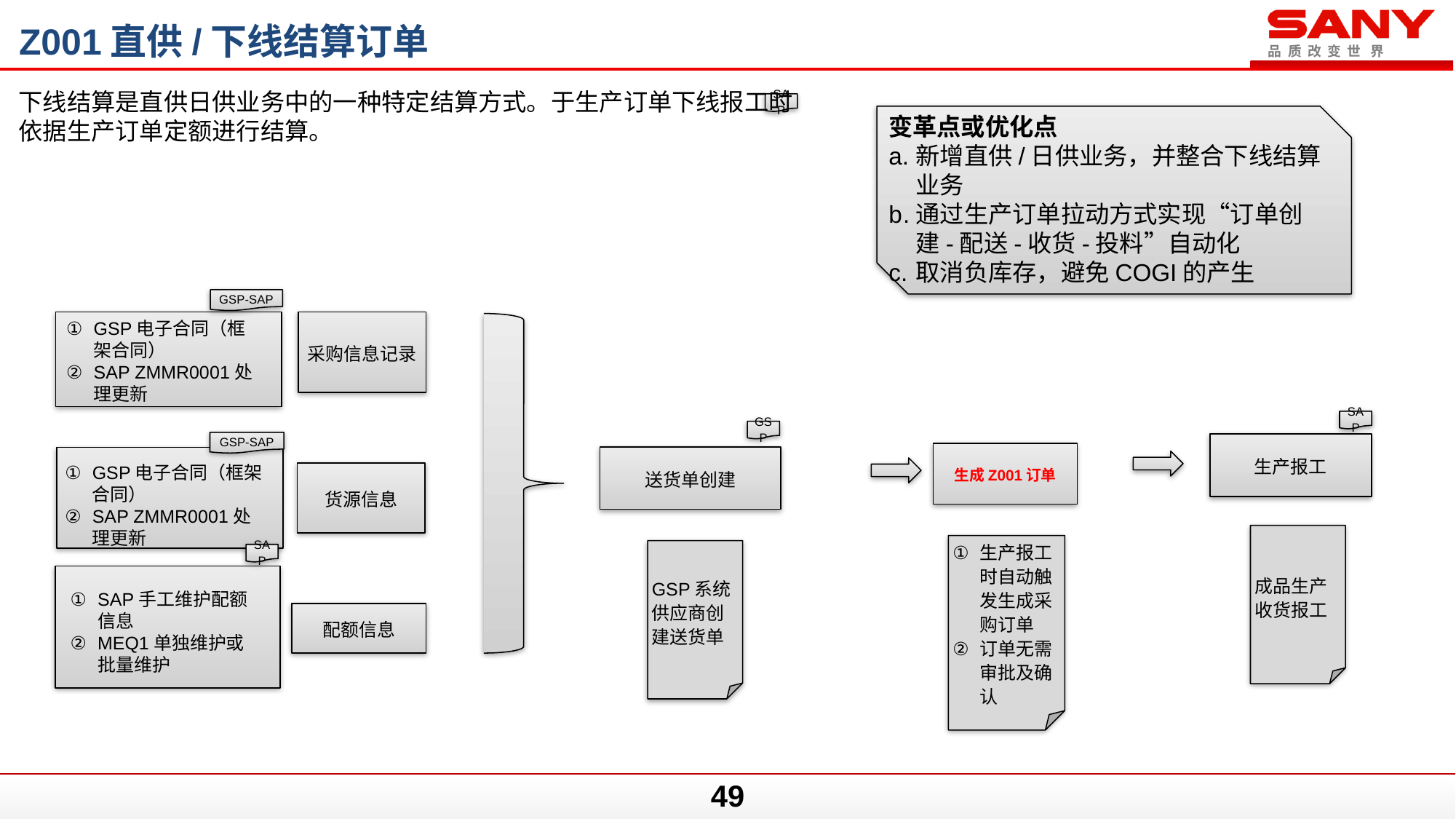

Z001直供/下线结算订单
下线结算是直供日供业务中的一种特定结算方式。于生产订单下线报工时依据生产订单定额进行结算。
SAP

变革点或优化点
新增直供/日供业务，并整合下线结算业务
通过生产订单拉动方式实现“订单创建-配送-收货-投料”自动化
取消负库存，避免COGI的产生
GSP-SAP

采购信息记录
GSP电子合同（框架合同）
SAP ZMMR0001处理更新

SAP
GSP
GSP-SAP
生产报工
生成Z001订单
送货单创建

GSP电子合同（框架合同）
SAP ZMMR0001处理更新

货源信息
成品生产收货报工
生产报工时自动触发生成采购订单
订单无需审批及确认
GSP系统供应商创建送货单
SAP

SAP手工维护配额信息
MEQ1单独维护或批量维护
配额信息